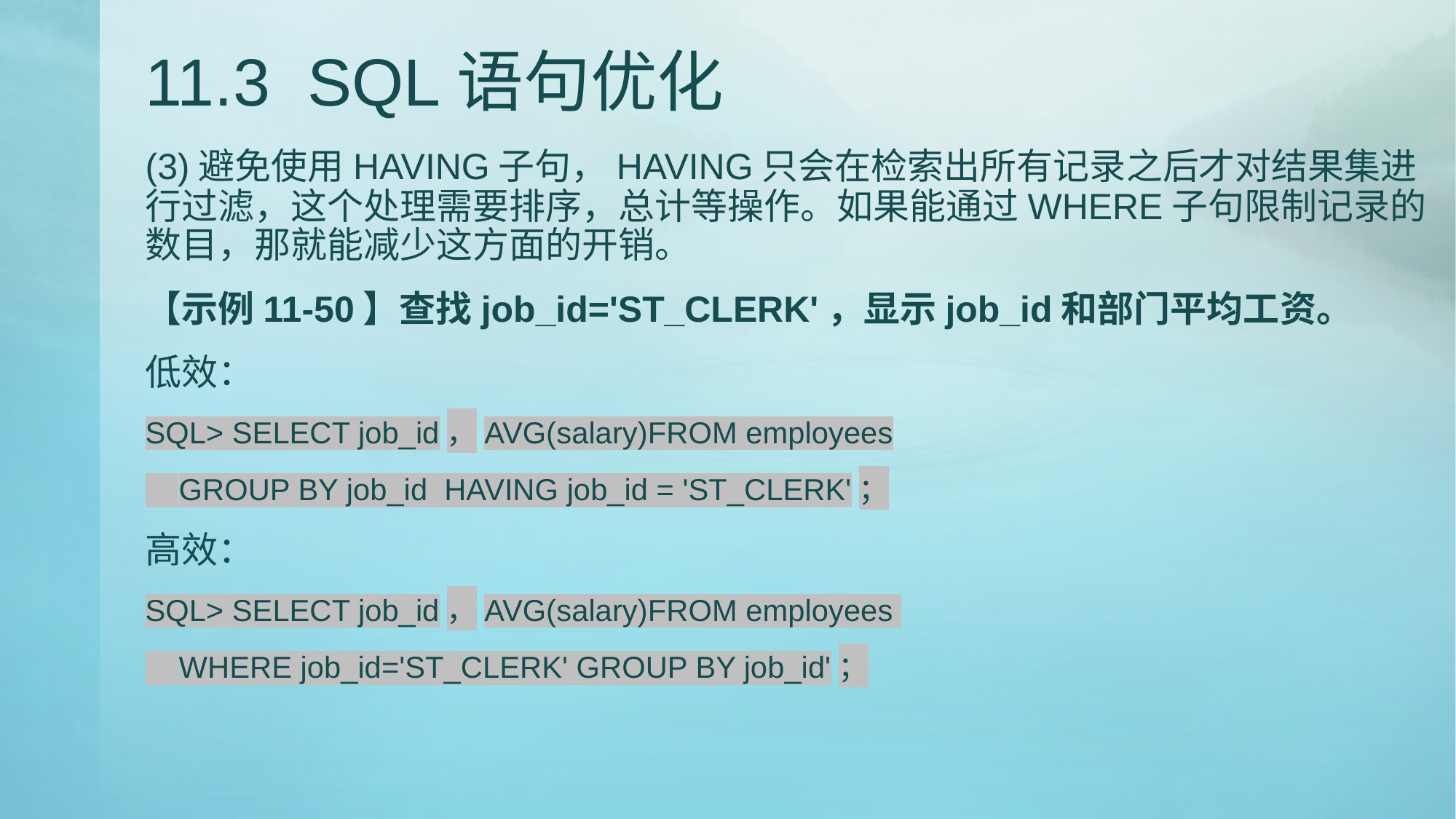

# 11.3  SQL语句优化
(3)避免使用HAVING子句，HAVING只会在检索出所有记录之后才对结果集进行过滤，这个处理需要排序，总计等操作。如果能通过WHERE子句限制记录的数目，那就能减少这方面的开销。
【示例11-50】查找job_id='ST_CLERK'，显示job_id和部门平均工资。
低效：
SQL> SELECT job_id，AVG(salary)FROM employees
    GROUP BY job_id  HAVING job_id = 'ST_CLERK'；
高效：
SQL> SELECT job_id，AVG(salary)FROM employees
    WHERE job_id='ST_CLERK' GROUP BY job_id'；